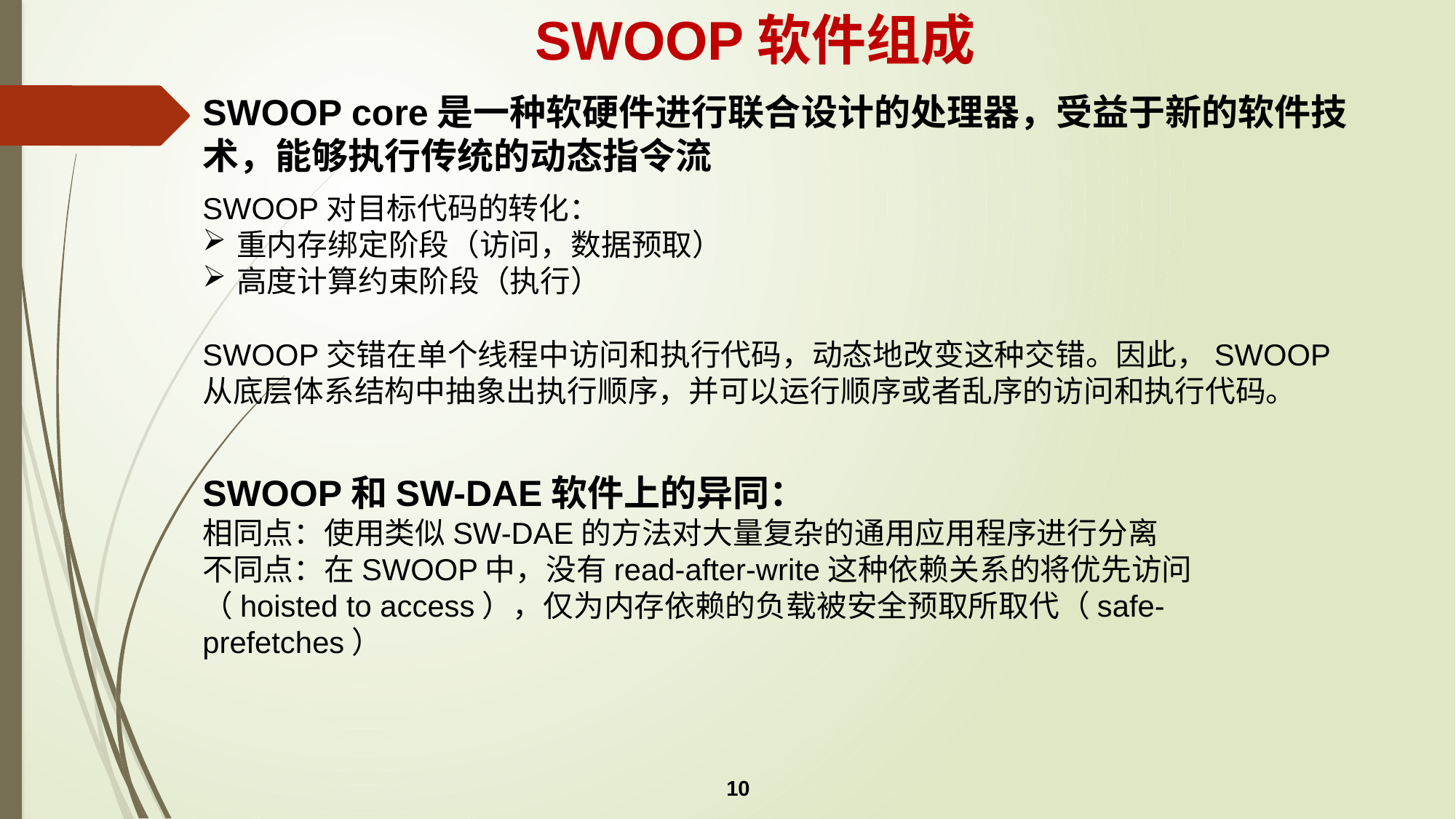

SWOOP软件组成

SWOOP core是一种软硬件进行联合设计的处理器，受益于新的软件技术，能够执行传统的动态指令流
SWOOP对目标代码的转化：
重内存绑定阶段（访问，数据预取）
高度计算约束阶段（执行）
SWOOP交错在单个线程中访问和执行代码，动态地改变这种交错。因此，SWOOP从底层体系结构中抽象出执行顺序，并可以运行顺序或者乱序的访问和执行代码。
SWOOP和SW-DAE软件上的异同：
相同点：使用类似SW-DAE的方法对大量复杂的通用应用程序进行分离
不同点：在SWOOP中，没有read-after-write这种依赖关系的将优先访问（hoisted to access），仅为内存依赖的负载被安全预取所取代（safe-prefetches）
10